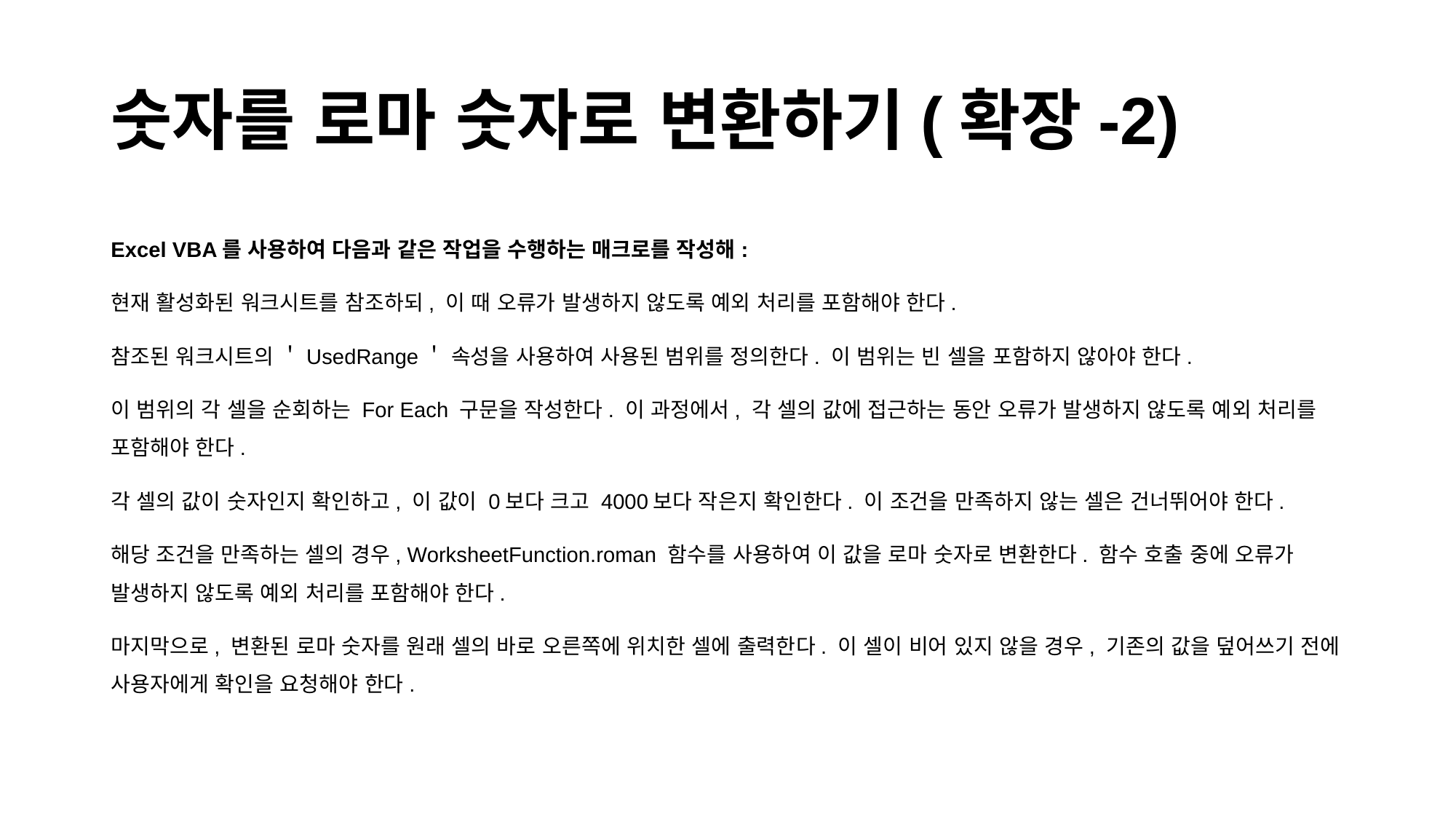

# 숫자를 로마 숫자로 변환하기(확장-2)
Excel VBA를 사용하여 다음과 같은 작업을 수행하는 매크로를 작성해:
현재 활성화된 워크시트를 참조하되, 이 때 오류가 발생하지 않도록 예외 처리를 포함해야 한다.
참조된 워크시트의 ＇UsedRange＇ 속성을 사용하여 사용된 범위를 정의한다. 이 범위는 빈 셀을 포함하지 않아야 한다.
이 범위의 각 셀을 순회하는 For Each 구문을 작성한다. 이 과정에서, 각 셀의 값에 접근하는 동안 오류가 발생하지 않도록 예외 처리를 포함해야 한다.
각 셀의 값이 숫자인지 확인하고, 이 값이 0보다 크고 4000보다 작은지 확인한다. 이 조건을 만족하지 않는 셀은 건너뛰어야 한다.
해당 조건을 만족하는 셀의 경우, WorksheetFunction.roman 함수를 사용하여 이 값을 로마 숫자로 변환한다. 함수 호출 중에 오류가 발생하지 않도록 예외 처리를 포함해야 한다.
마지막으로, 변환된 로마 숫자를 원래 셀의 바로 오른쪽에 위치한 셀에 출력한다. 이 셀이 비어 있지 않을 경우, 기존의 값을 덮어쓰기 전에 사용자에게 확인을 요청해야 한다.